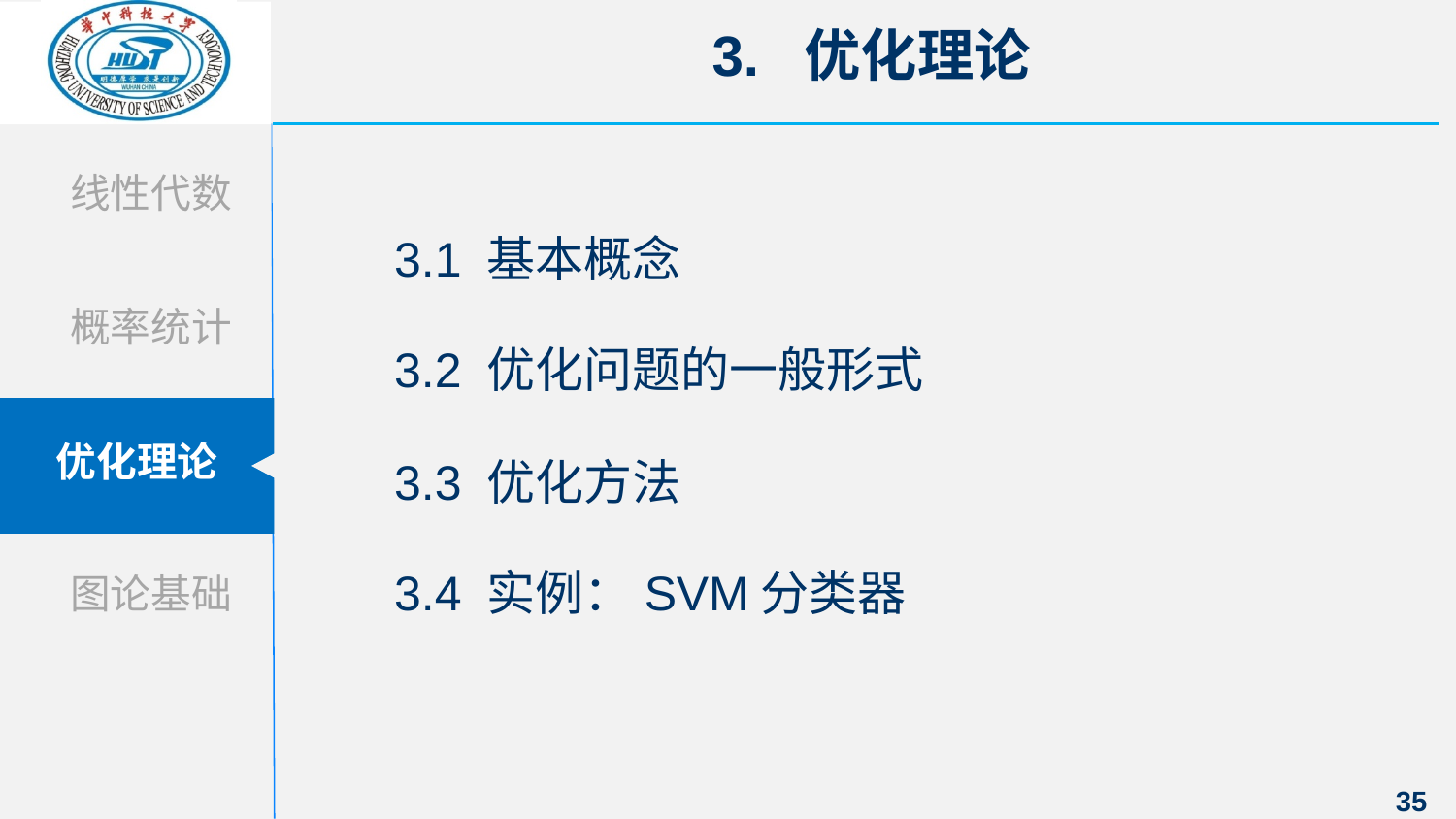

3.  优化理论
3.1 基本概念
3.2 优化问题的一般形式
3.3 优化方法
3.4 实例：SVM分类器